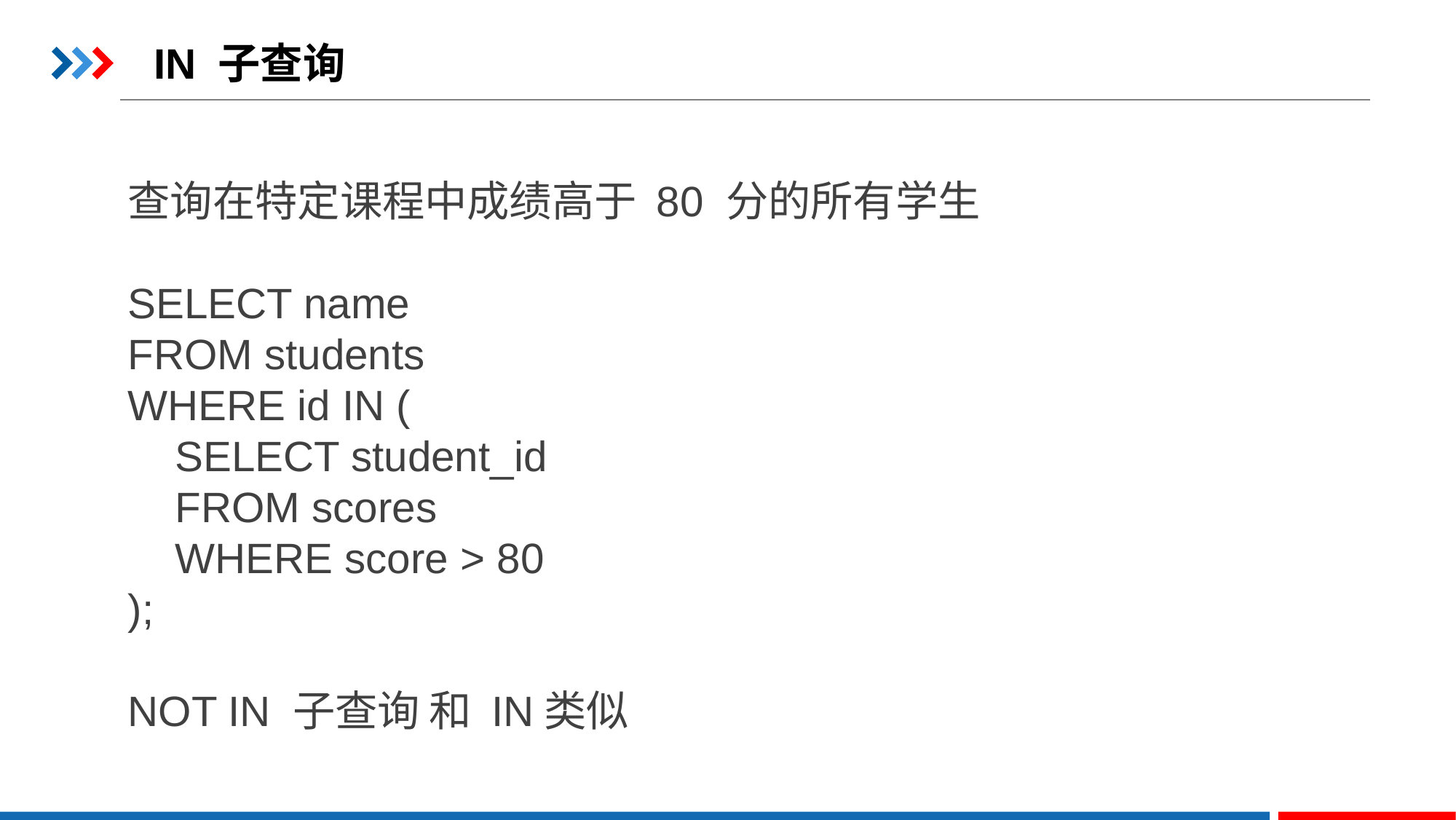

IN 子查询
查询在特定课程中成绩高于 80 分的所有学生

SELECT name
FROM students
WHERE id IN (
    SELECT student_id
    FROM scores
    WHERE score > 80
);

NOT IN 子查询 和 IN类似